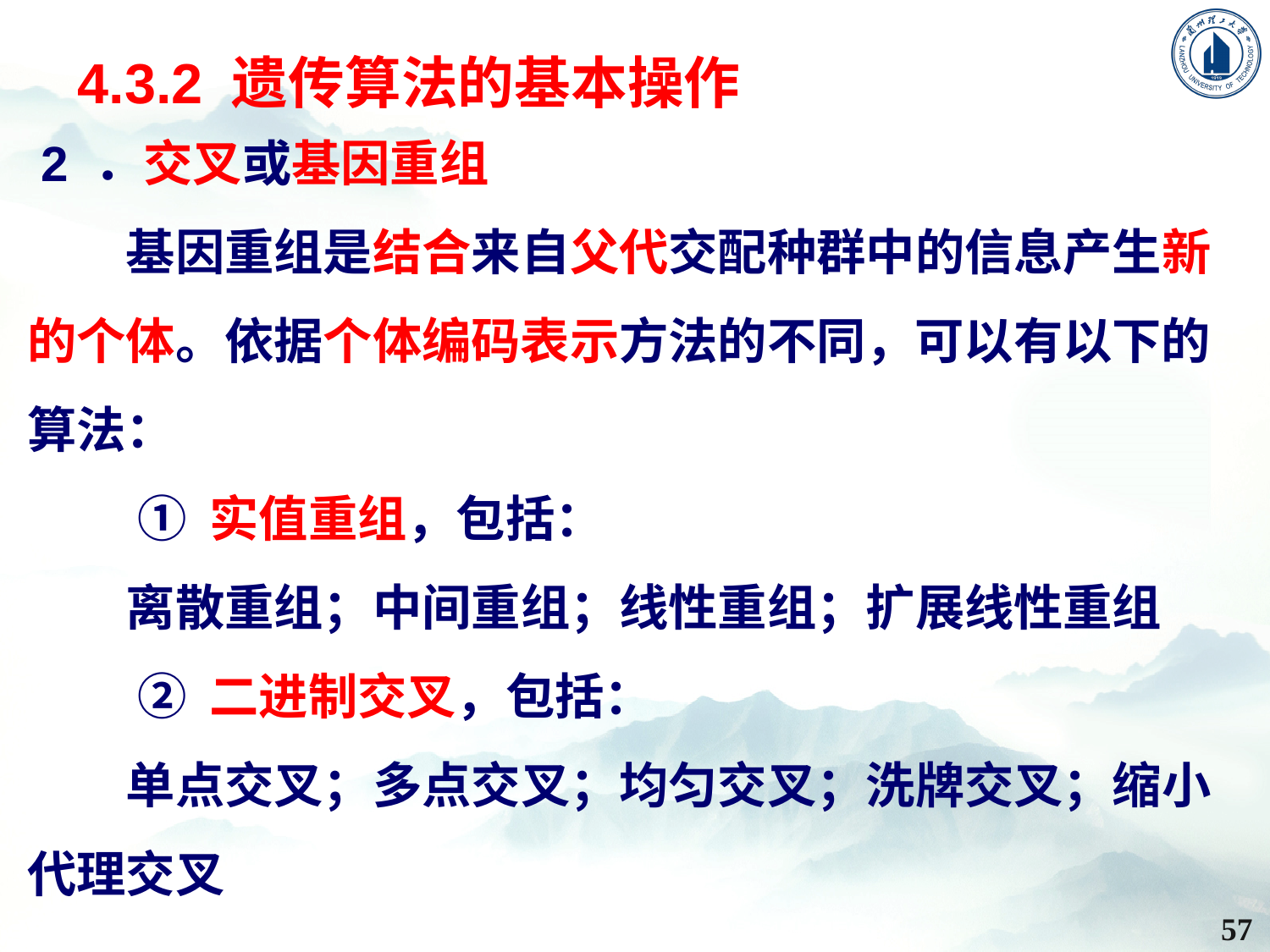

4.3.2 遗传算法的基本操作
 2 ．交叉或基因重组
基因重组是结合来自父代交配种群中的信息产生新的个体。依据个体编码表示方法的不同，可以有以下的算法：
 ① 实值重组，包括：
离散重组；中间重组；线性重组；扩展线性重组
 ② 二进制交叉，包括：
单点交叉；多点交叉；均匀交叉；洗牌交叉；缩小代理交叉
57